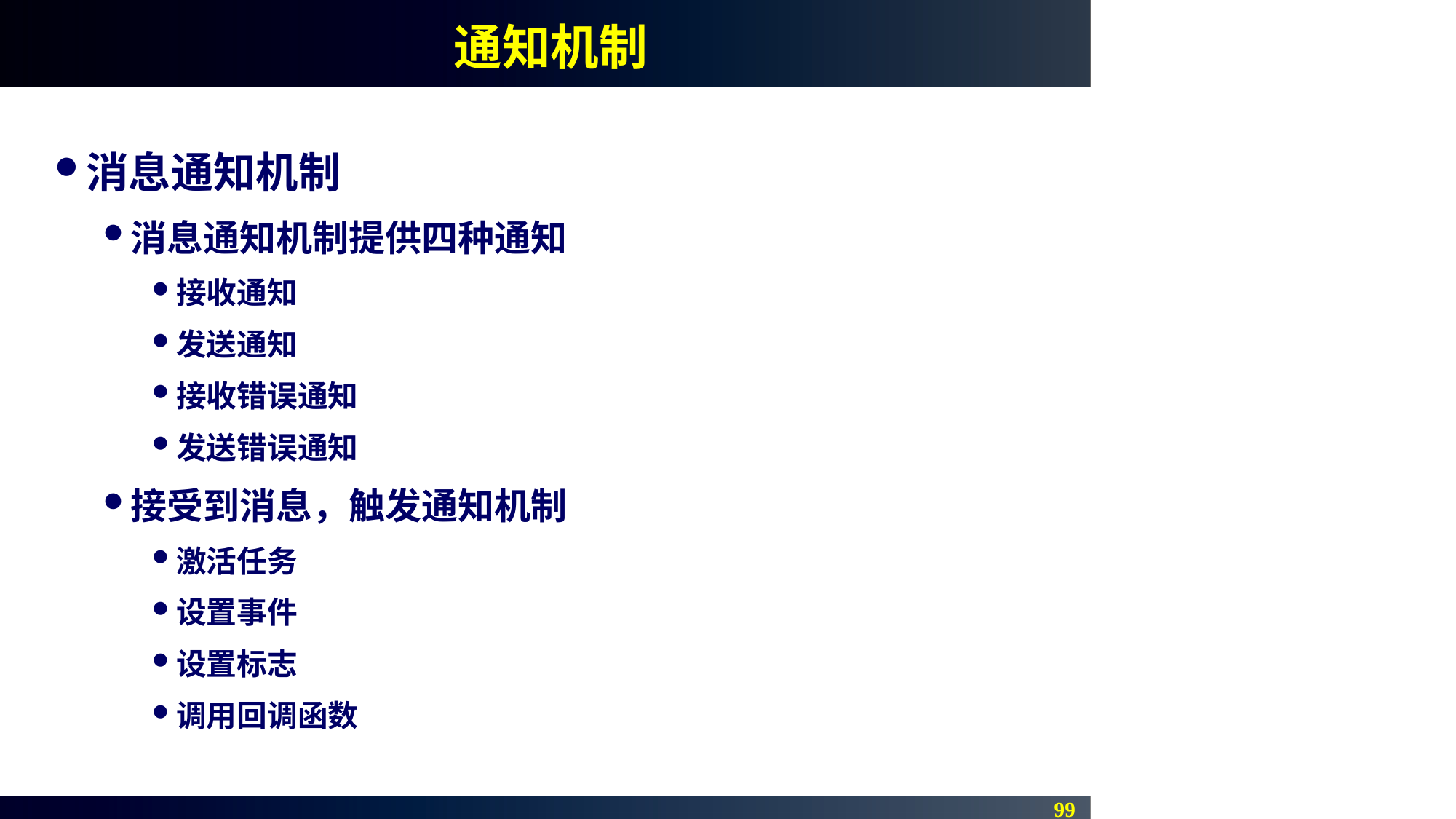

通知机制
消息通知机制
消息通知机制提供四种通知
接收通知
发送通知
接收错误通知
发送错误通知
接受到消息，触发通知机制
激活任务
设置事件
设置标志
调用回调函数